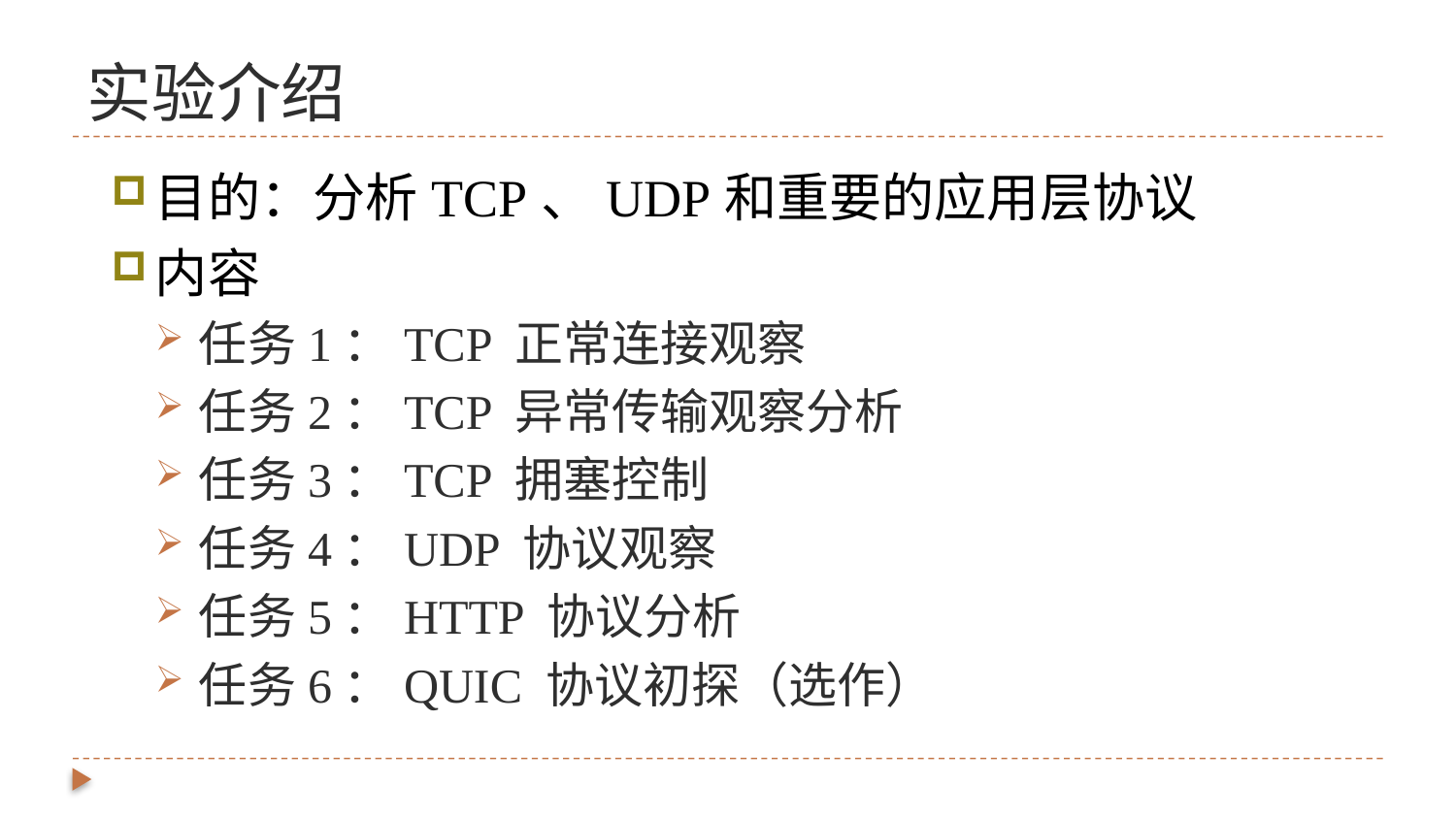

# 实验介绍
目的：分析TCP、UDP和重要的应用层协议
内容
任务1：TCP 正常连接观察
任务2：TCP 异常传输观察分析
任务3：TCP 拥塞控制
任务4：UDP 协议观察
任务5：HTTP 协议分析
任务6：QUIC 协议初探（选作）